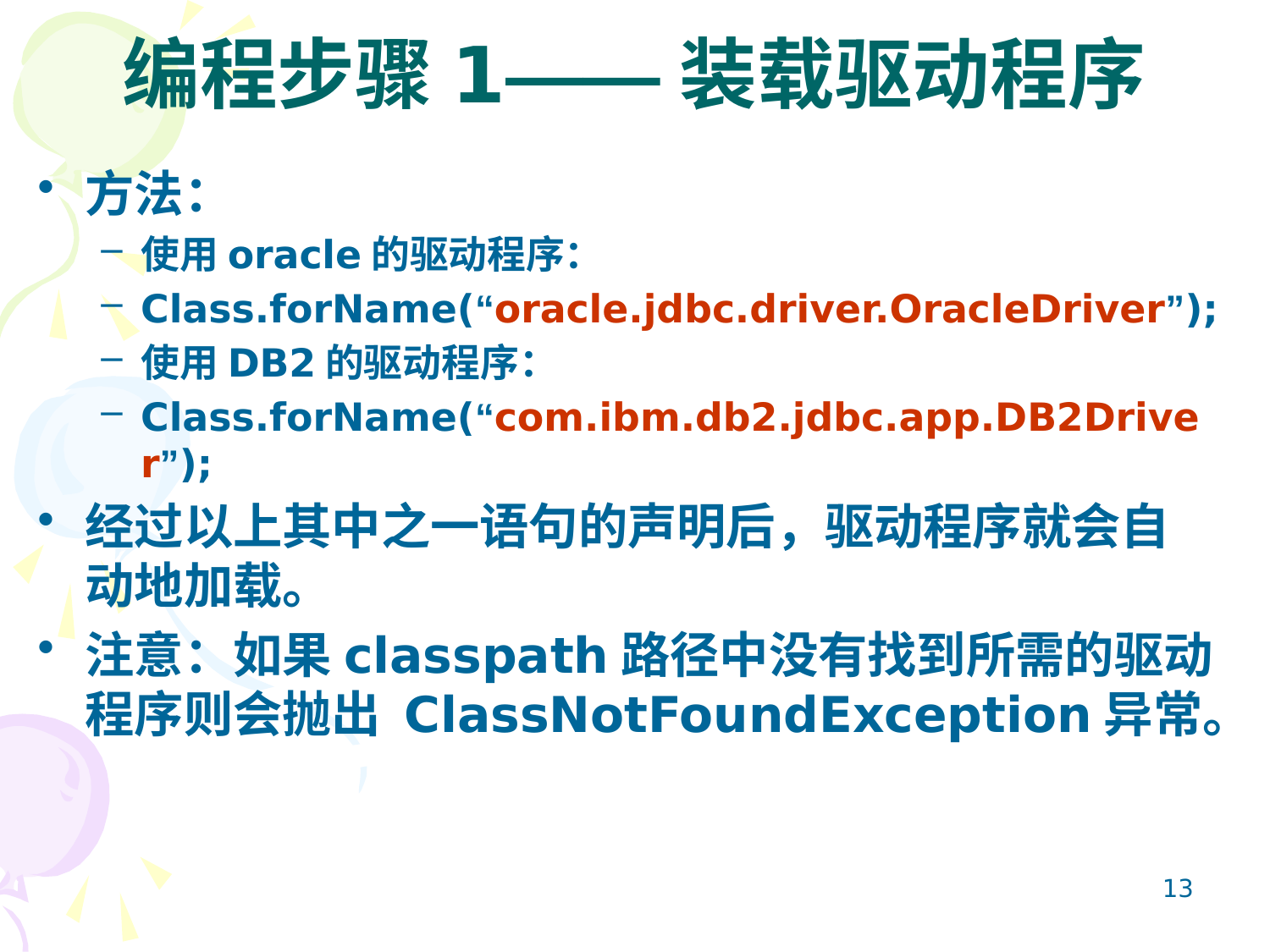

# 编程步骤1——装载驱动程序
方法：
使用oracle的驱动程序：
Class.forName(“oracle.jdbc.driver.OracleDriver”);
使用DB2的驱动程序：
Class.forName(“com.ibm.db2.jdbc.app.DB2Driver”);
经过以上其中之一语句的声明后，驱动程序就会自动地加载。
注意：如果classpath路径中没有找到所需的驱动程序则会抛出 ClassNotFoundException异常。
13